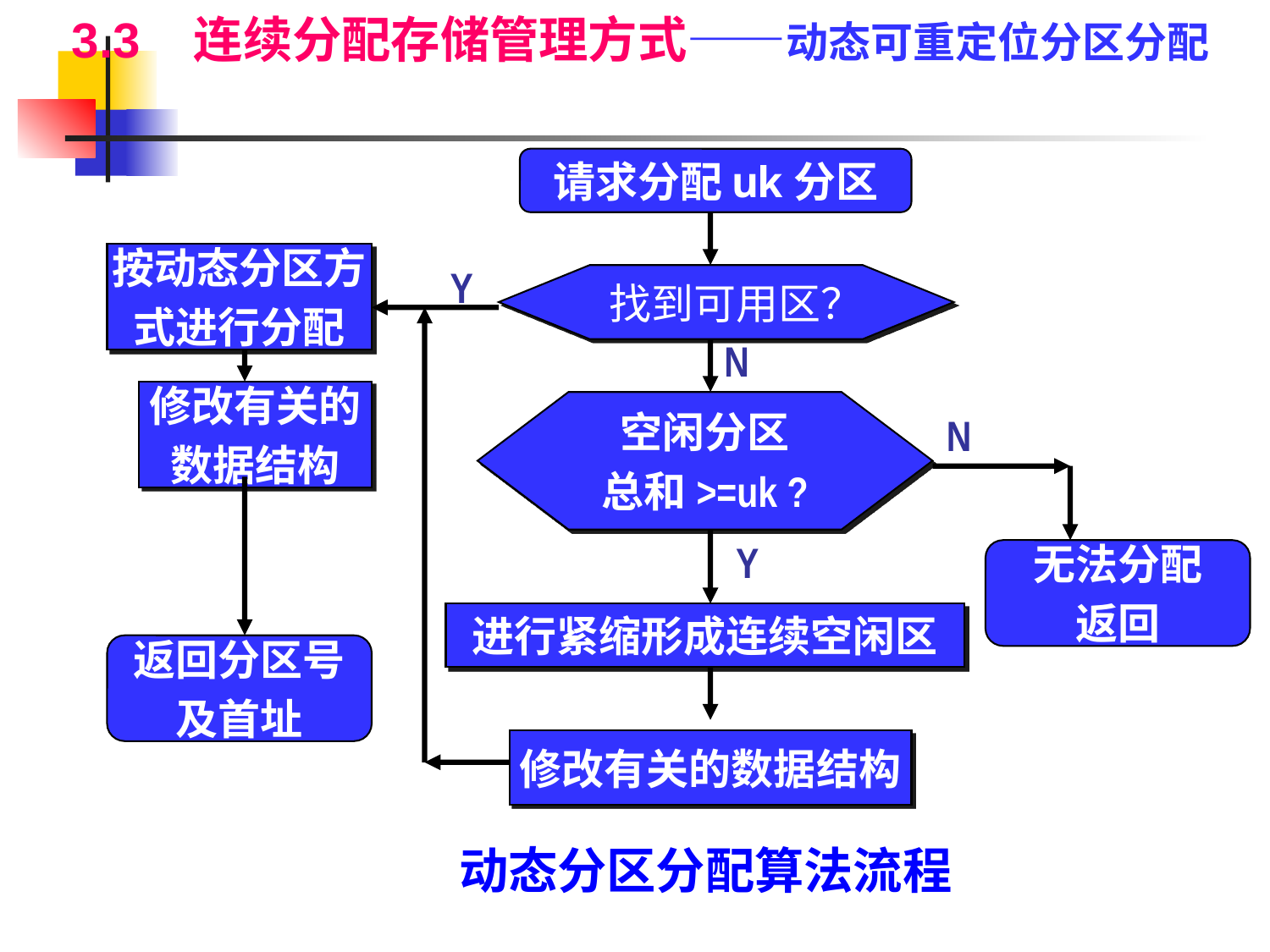

3.3   连续分配存储管理方式——动态可重定位分区分配
请求分配uk分区

按动态分区方
式进行分配
Y
 找到可用区？

N

修改有关的
数据结构
空闲分区
总和>=uk ?
N

Y
无法分配
返回
进行紧缩形成连续空闲区
返回分区号
及首址

修改有关的数据结构

动态分区分配算法流程